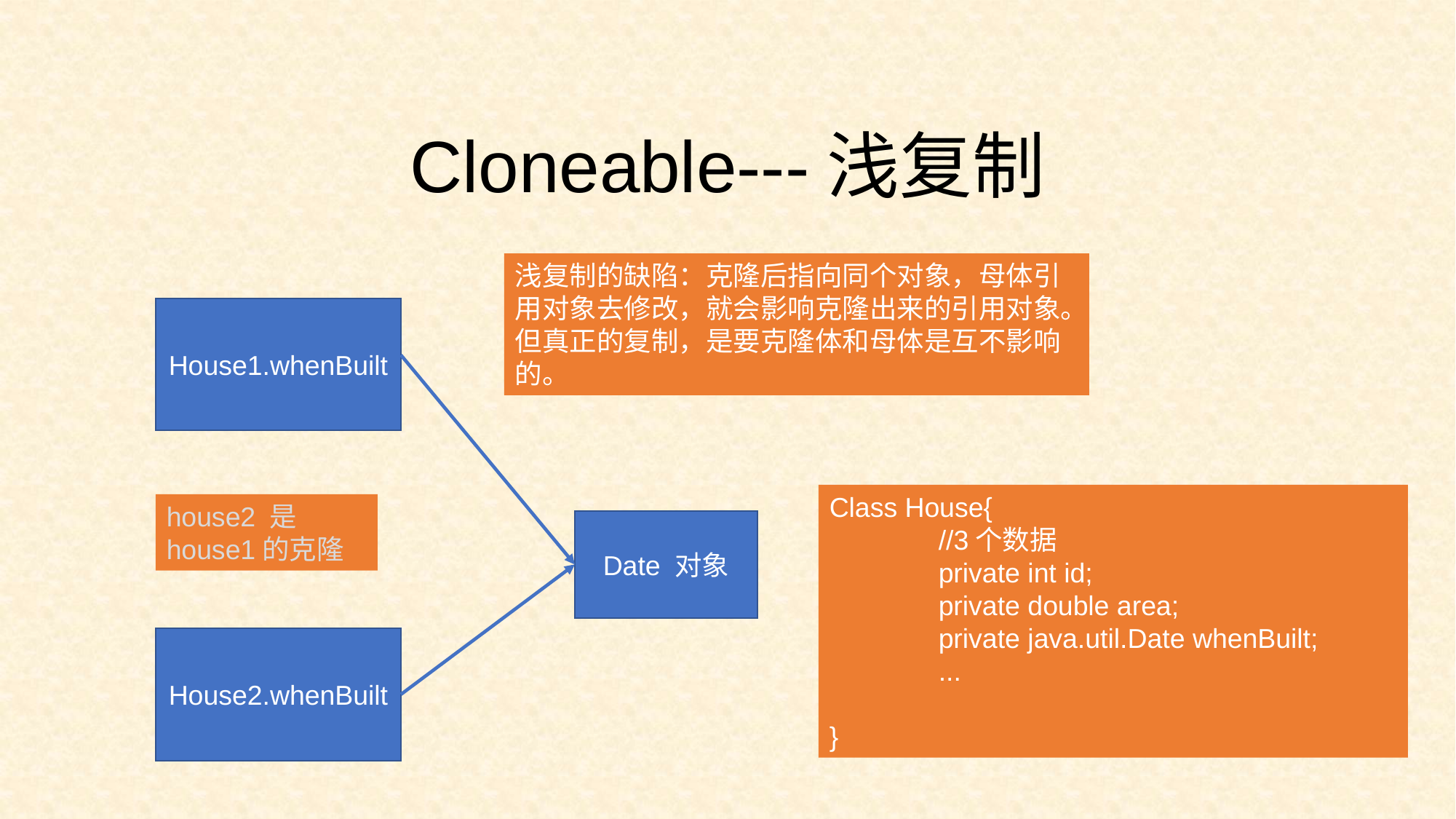

Cloneable---浅复制
浅复制的缺陷：克隆后指向同个对象，母体引用对象去修改，就会影响克隆出来的引用对象。
但真正的复制，是要克隆体和母体是互不影响的。
House1.whenBuilt

Class House{
	//3个数据
	private int id;
	private double area;
	private java.util.Date whenBuilt;
	...

}
house2 是 house1的克隆
Date 对象
House2.whenBuilt